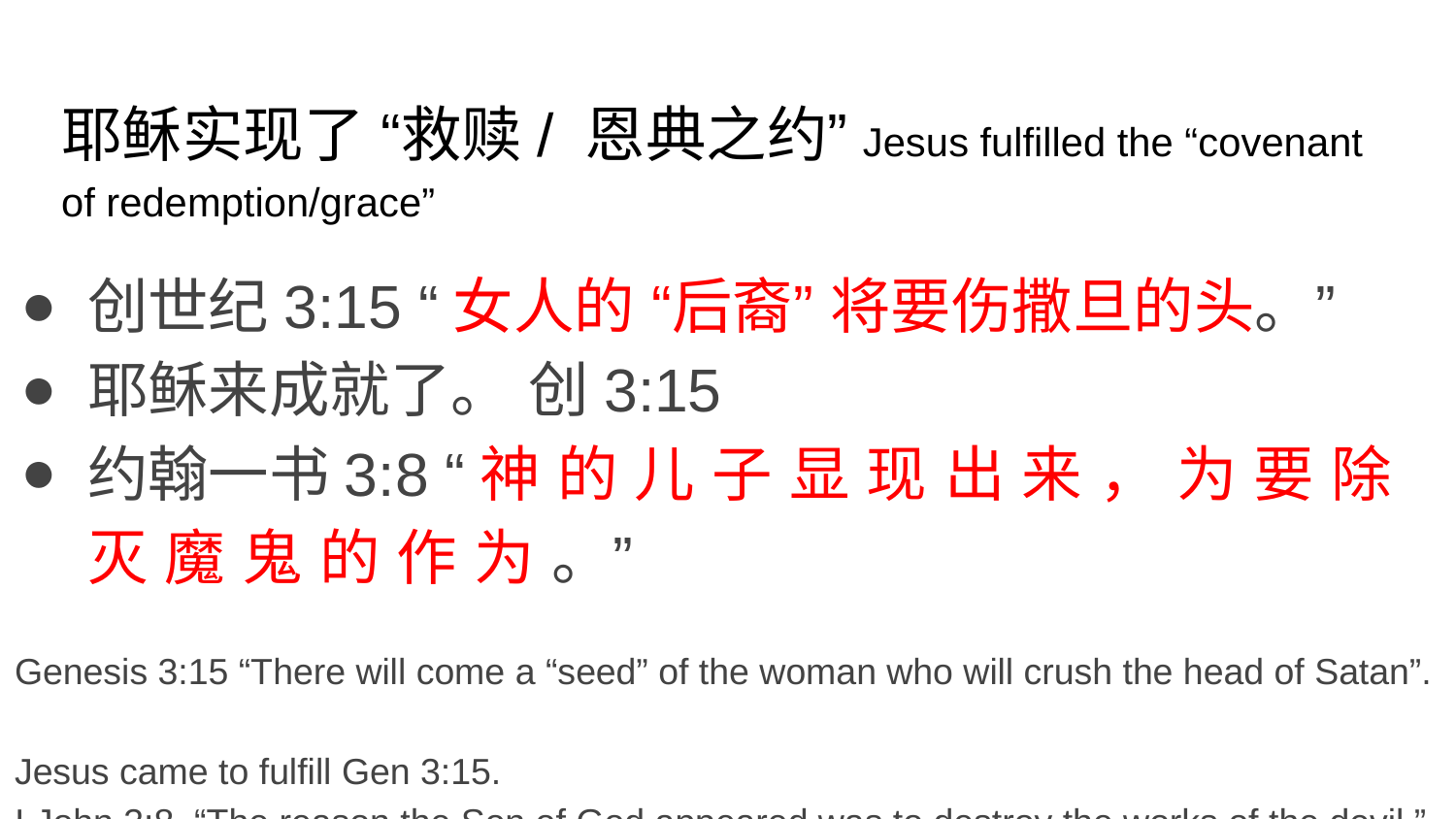

# 耶稣实现了 “救赎/ 恩典之约”Jesus fulfilled the “covenant of redemption/grace”

创世纪3:15 “女人的 “后裔” 将要伤撒旦的头。”
耶稣来成就了。 创3:15
约翰一书3:8 “神 的 儿 子 显 现 出 来 ， 为 要 除 灭 魔 鬼 的 作 为 。”

Genesis 3:15 “There will come a “seed” of the woman who will crush the head of Satan”.
Jesus came to fulfill Gen 3:15.
I John 3:8, “The reason the Son of God appeared was to destroy the works of the devil.”